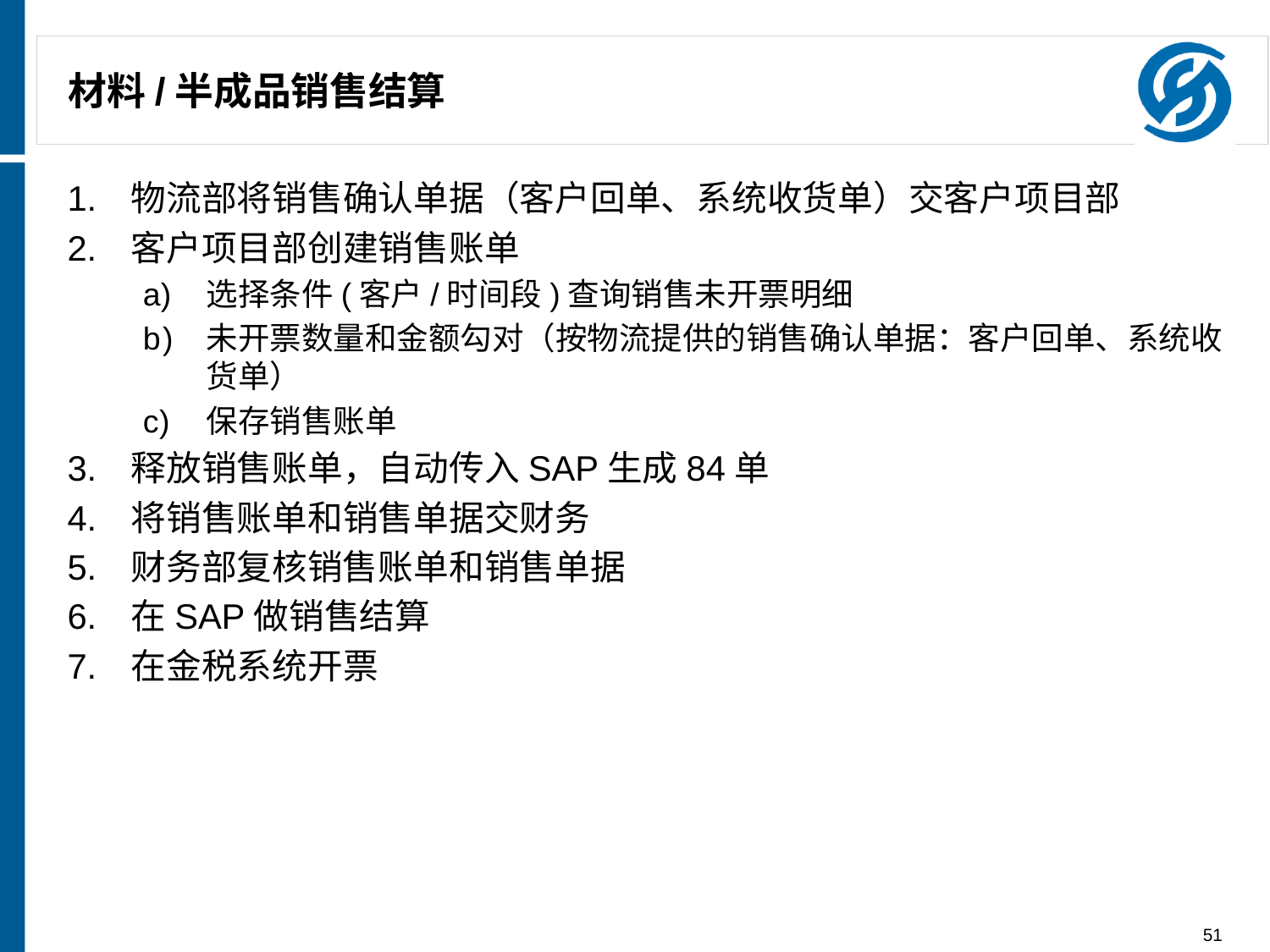

# 材料/半成品销售结算
物流部将销售确认单据（客户回单、系统收货单）交客户项目部
客户项目部创建销售账单
选择条件(客户/时间段)查询销售未开票明细
未开票数量和金额勾对（按物流提供的销售确认单据：客户回单、系统收货单）
保存销售账单
释放销售账单，自动传入SAP生成84单
将销售账单和销售单据交财务
财务部复核销售账单和销售单据
在SAP做销售结算
在金税系统开票

51